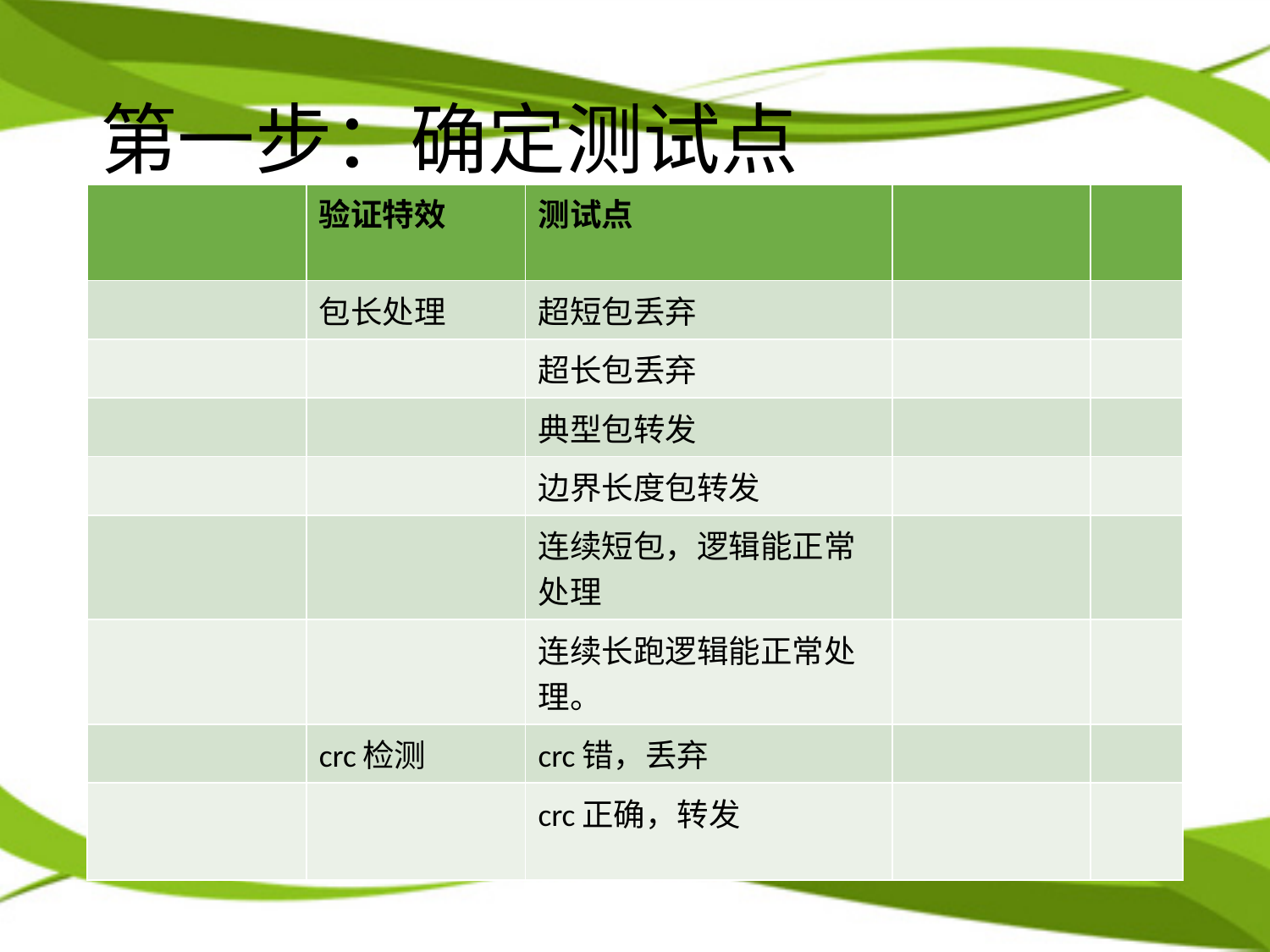

# 第一步：确定测试点
|  | 验证特效 | 测试点 |  |  |
| --- | --- | --- | --- | --- |
|  | 包长处理 | 超短包丢弃 |  |  |
|  |  | 超长包丢弃 |  |  |
|  |  | 典型包转发 |  |  |
|  |  | 边界长度包转发 |  |  |
|  |  | 连续短包，逻辑能正常处理 |  |  |
|  |  | 连续长跑逻辑能正常处理。 |  |  |
|  | crc检测 | crc错，丢弃 |  |  |
|  |  | crc正确，转发 |  |  |